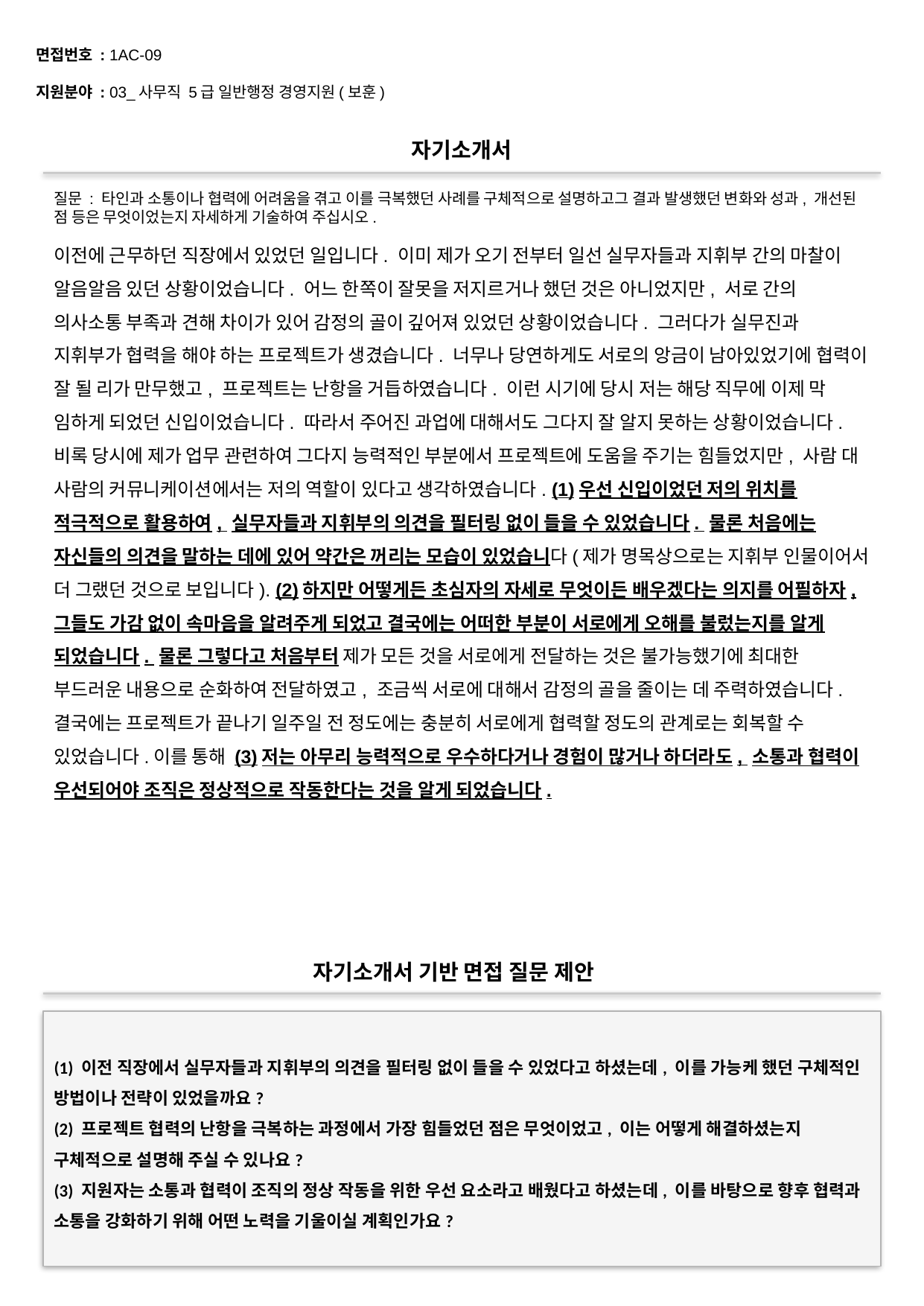

면접번호 : 1AC-09

지원분야 : 03_사무직 5급 일반행정 경영지원(보훈)
#

자기소개서

질문 : 타인과 소통이나 협력에 어려움을 겪고 이를 극복했던 사례를 구체적으로 설명하고그 결과 발생했던 변화와 성과, 개선된 점 등은 무엇이었는지 자세하게 기술하여 주십시오.

이전에 근무하던 직장에서 있었던 일입니다. 이미 제가 오기 전부터 일선 실무자들과 지휘부 간의 마찰이 알음알음 있던 상황이었습니다. 어느 한쪽이 잘못을 저지르거나 했던 것은 아니었지만, 서로 간의 의사소통 부족과 견해 차이가 있어 감정의 골이 깊어져 있었던 상황이었습니다. 그러다가 실무진과 지휘부가 협력을 해야 하는 프로젝트가 생겼습니다. 너무나 당연하게도 서로의 앙금이 남아있었기에 협력이 잘 될 리가 만무했고, 프로젝트는 난항을 거듭하였습니다. 이런 시기에 당시 저는 해당 직무에 이제 막 임하게 되었던 신입이었습니다. 따라서 주어진 과업에 대해서도 그다지 잘 알지 못하는 상황이었습니다. 비록 당시에 제가 업무 관련하여 그다지 능력적인 부분에서 프로젝트에 도움을 주기는 힘들었지만, 사람 대 사람의 커뮤니케이션에서는 저의 역할이 있다고 생각하였습니다. (1)우선 신입이었던 저의 위치를 적극적으로 활용하여, 실무자들과 지휘부의 의견을 필터링 없이 들을 수 있었습니다. 물론 처음에는 자신들의 의견을 말하는 데에 있어 약간은 꺼리는 모습이 있었습니다(제가 명목상으로는 지휘부 인물이어서 더 그랬던 것으로 보입니다). (2)하지만 어떻게든 초심자의 자세로 무엇이든 배우겠다는 의지를 어필하자, 그들도 가감 없이 속마음을 알려주게 되었고 결국에는 어떠한 부분이 서로에게 오해를 불렀는지를 알게 되었습니다. 물론 그렇다고 처음부터 제가 모든 것을 서로에게 전달하는 것은 불가능했기에 최대한 부드러운 내용으로 순화하여 전달하였고, 조금씩 서로에 대해서 감정의 골을 줄이는 데 주력하였습니다. 결국에는 프로젝트가 끝나기 일주일 전 정도에는 충분히 서로에게 협력할 정도의 관계로는 회복할 수 있었습니다.이를 통해 (3)저는 아무리 능력적으로 우수하다거나 경험이 많거나 하더라도, 소통과 협력이 우선되어야 조직은 정상적으로 작동한다는 것을 알게 되었습니다.

자기소개서 기반 면접 질문 제안

(1) 이전 직장에서 실무자들과 지휘부의 의견을 필터링 없이 들을 수 있었다고 하셨는데, 이를 가능케 했던 구체적인 방법이나 전략이 있었을까요?
(2) 프로젝트 협력의 난항을 극복하는 과정에서 가장 힘들었던 점은 무엇이었고, 이는 어떻게 해결하셨는지 구체적으로 설명해 주실 수 있나요?
(3) 지원자는 소통과 협력이 조직의 정상 작동을 위한 우선 요소라고 배웠다고 하셨는데, 이를 바탕으로 향후 협력과 소통을 강화하기 위해 어떤 노력을 기울이실 계획인가요?